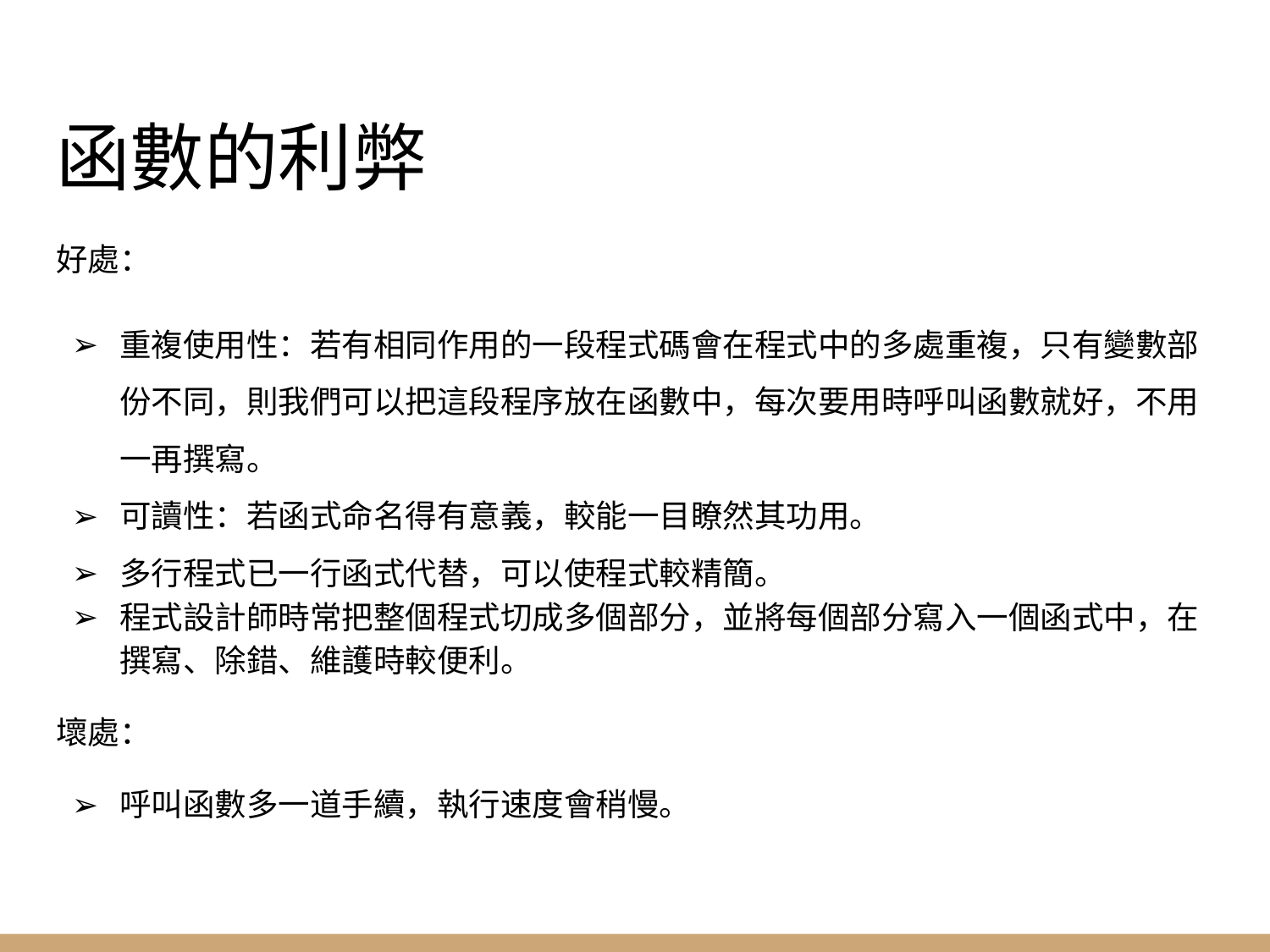

# 函數的利弊
好處：
重複使用性：若有相同作用的一段程式碼會在程式中的多處重複，只有變數部份不同，則我們可以把這段程序放在函數中，每次要用時呼叫函數就好，不用一再撰寫。
可讀性：若函式命名得有意義，較能一目瞭然其功用。
多行程式已一行函式代替，可以使程式較精簡。
程式設計師時常把整個程式切成多個部分，並將每個部分寫入一個函式中，在撰寫、除錯、維護時較便利。
壞處：
呼叫函數多一道手續，執行速度會稍慢。